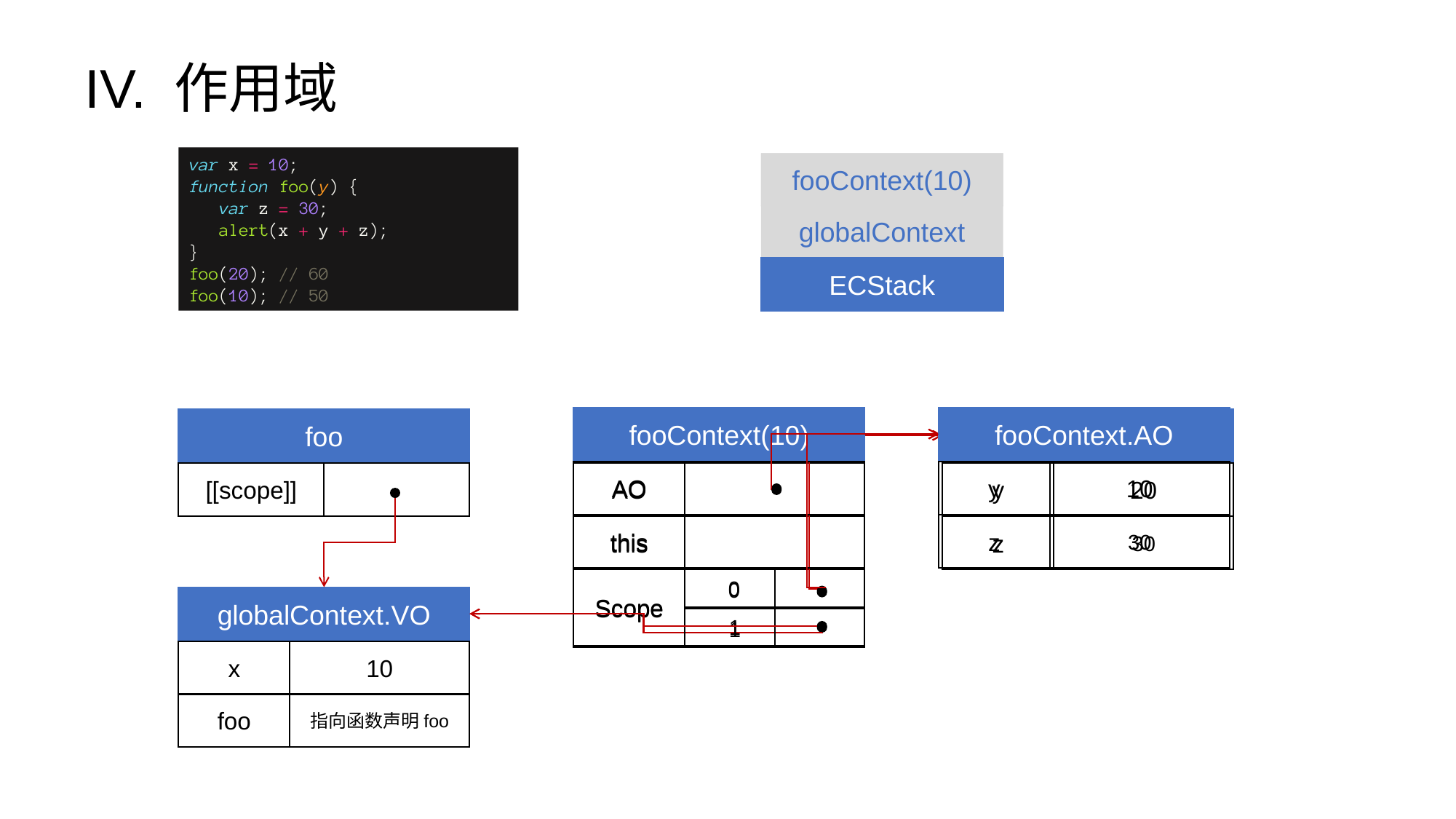

IV. 作用域
var x = 10;
function foo(y) {
   var z = 30;
   alert(x + y + z);
}
foo(20); // 60
foo(10); // 50
fooContext(20)
fooContext(10)
globalContext
ECStack
fooContext(10)
AO

this

Scope

0

1

fooContext.AO
y
10
z
30
foo
[[scope]]

fooContext(20)
AO

this

Scope

0

1

fooContext.AO
y
20
z
30
globalContext.VO
x
10
foo
指向函数声明foo